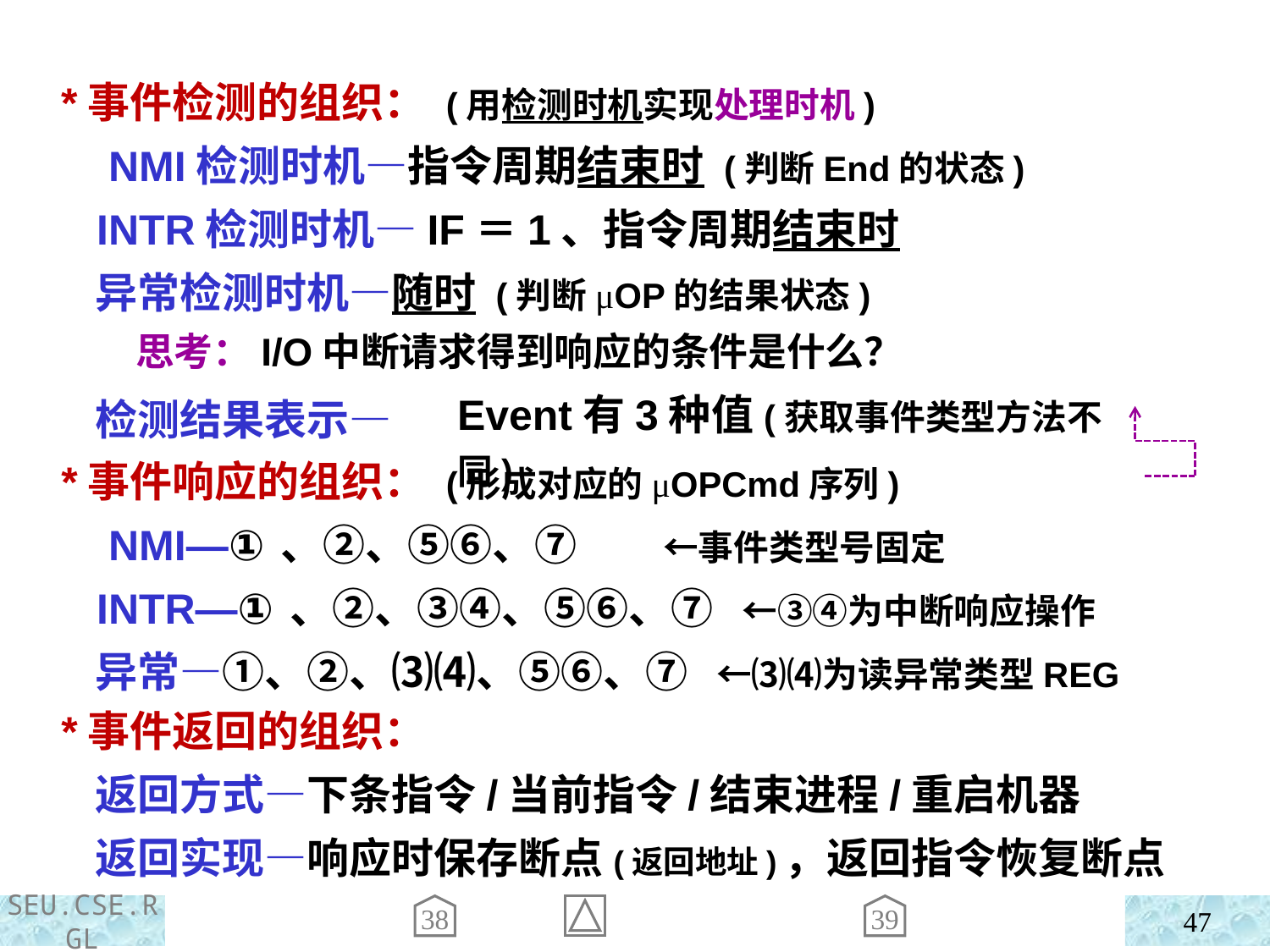

*事件检测的组织： (用检测时机实现处理时机)
      NMI检测时机—指令周期结束时 (判断End的状态)
     INTR检测时机—IF＝1、指令周期结束时
     异常检测时机—随时 (判断μOP的结果状态)

     检测结果表示—
          思考：I/O中断请求得到响应的条件是什么？
Event有3种值(获取事件类型方法不同)
  *事件响应的组织： (形成对应的μOPCmd序列)
      NMI—①、②、⑤⑥、⑦         ←事件类型号固定
     INTR—①、②、③④、⑤⑥、⑦   ←③④为中断响应操作
     异常—①、②、⑶⑷、⑤⑥、⑦   ←⑶⑷为读异常类型REG
  *事件返回的组织：
     返回方式—下条指令/当前指令/结束进程/重启机器
     返回实现—响应时保存断点(返回地址)，返回指令恢复断点

38
39
47